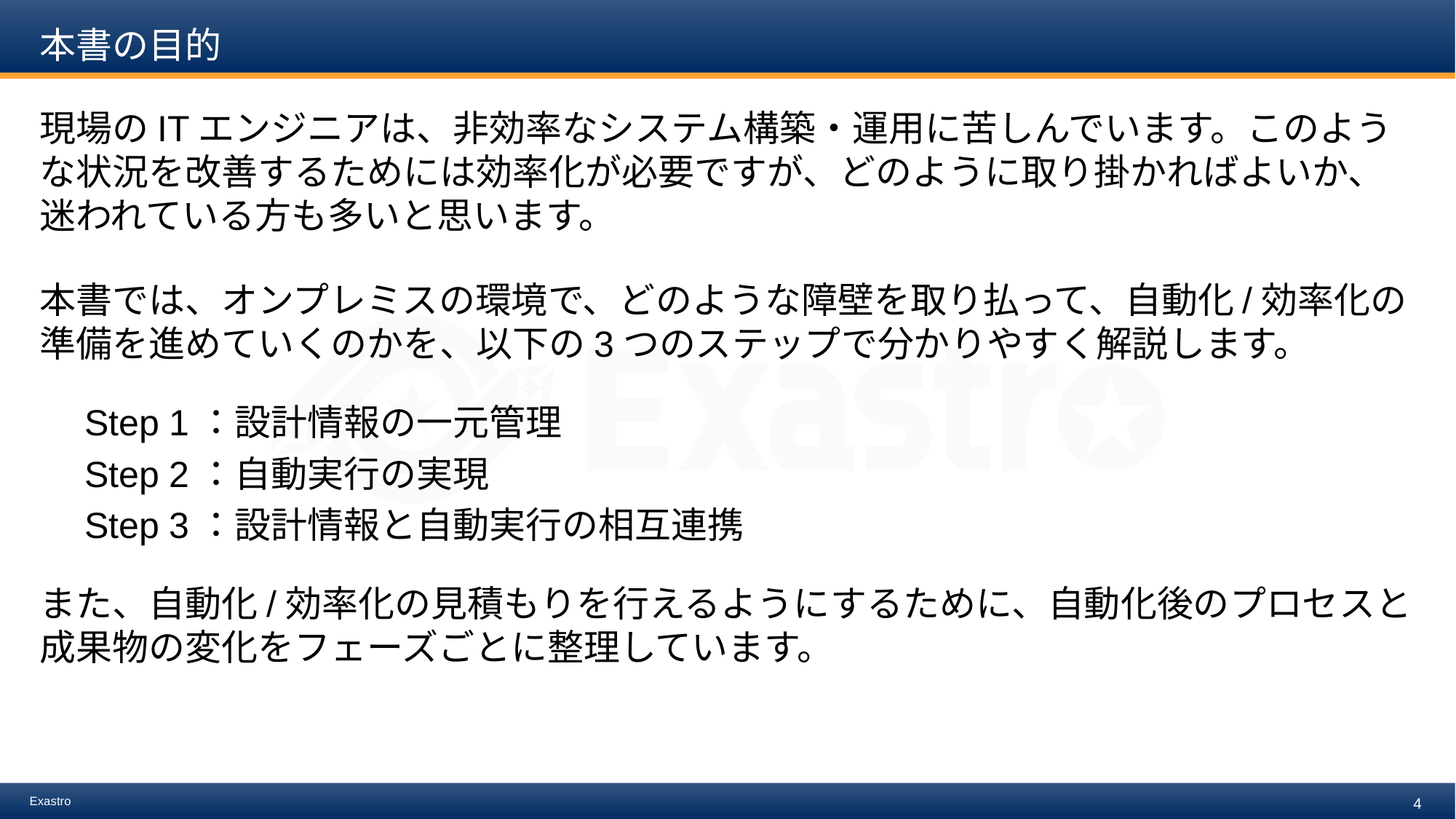

# 本書の目的
現場のITエンジニアは、非効率なシステム構築・運用に苦しんでいます。このような状況を改善するためには効率化が必要ですが、どのように取り掛かればよいか、迷われている方も多いと思います。

本書では、オンプレミスの環境で、どのような障壁を取り払って、自動化/効率化の準備を進めていくのかを、以下の3つのステップで分かりやすく解説します。

　Step 1：設計情報の一元管理
　Step 2：自動実行の実現
　Step 3：設計情報と自動実行の相互連携

また、自動化/効率化の見積もりを行えるようにするために、自動化後のプロセスと成果物の変化をフェーズごとに整理しています。